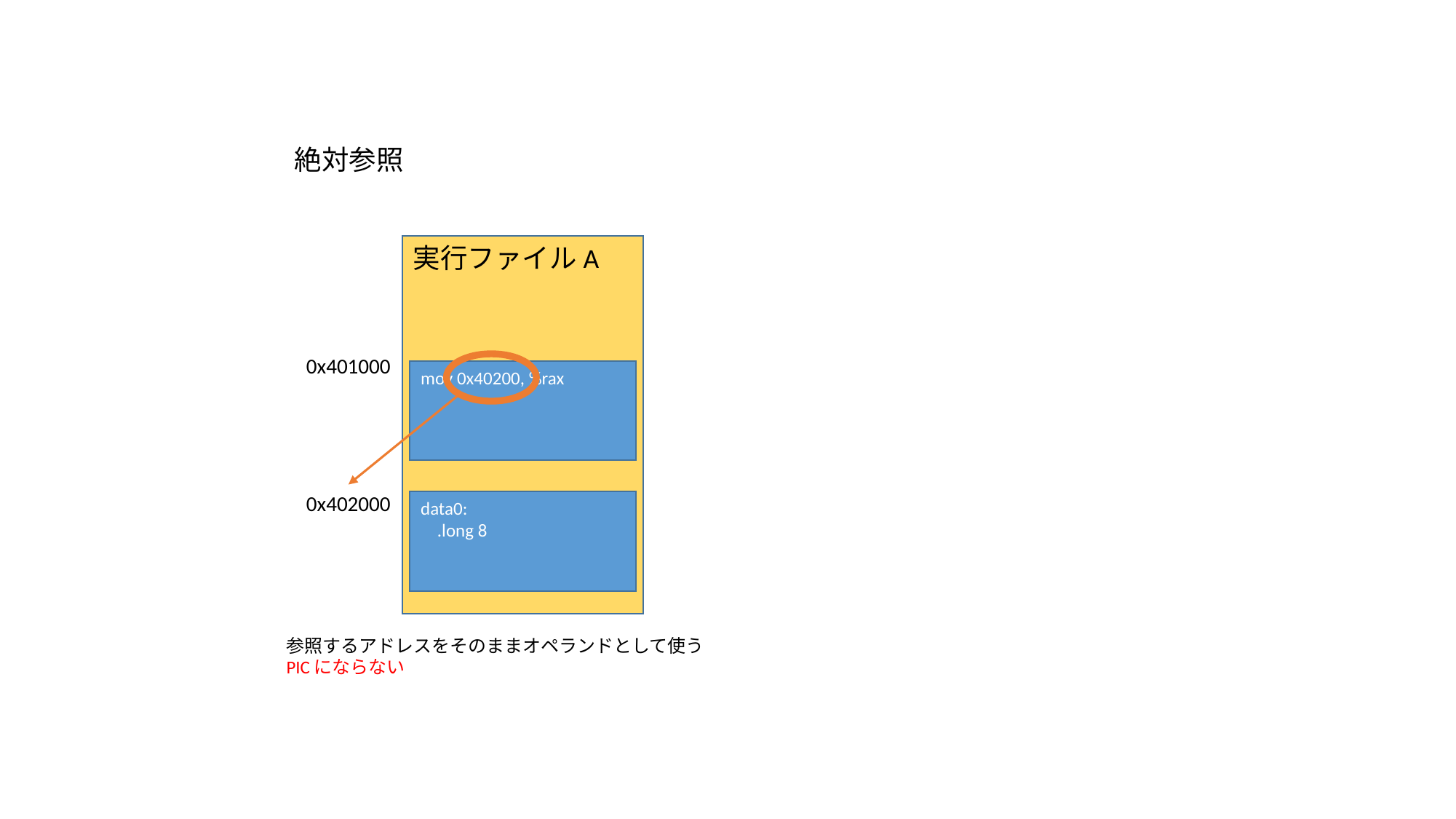

絶対参照
実行ファイルA
0x401000

mov 0x40200, %rax
0x402000
data0:
    .long 8
参照するアドレスをそのままオペランドとして使う
PICにならない